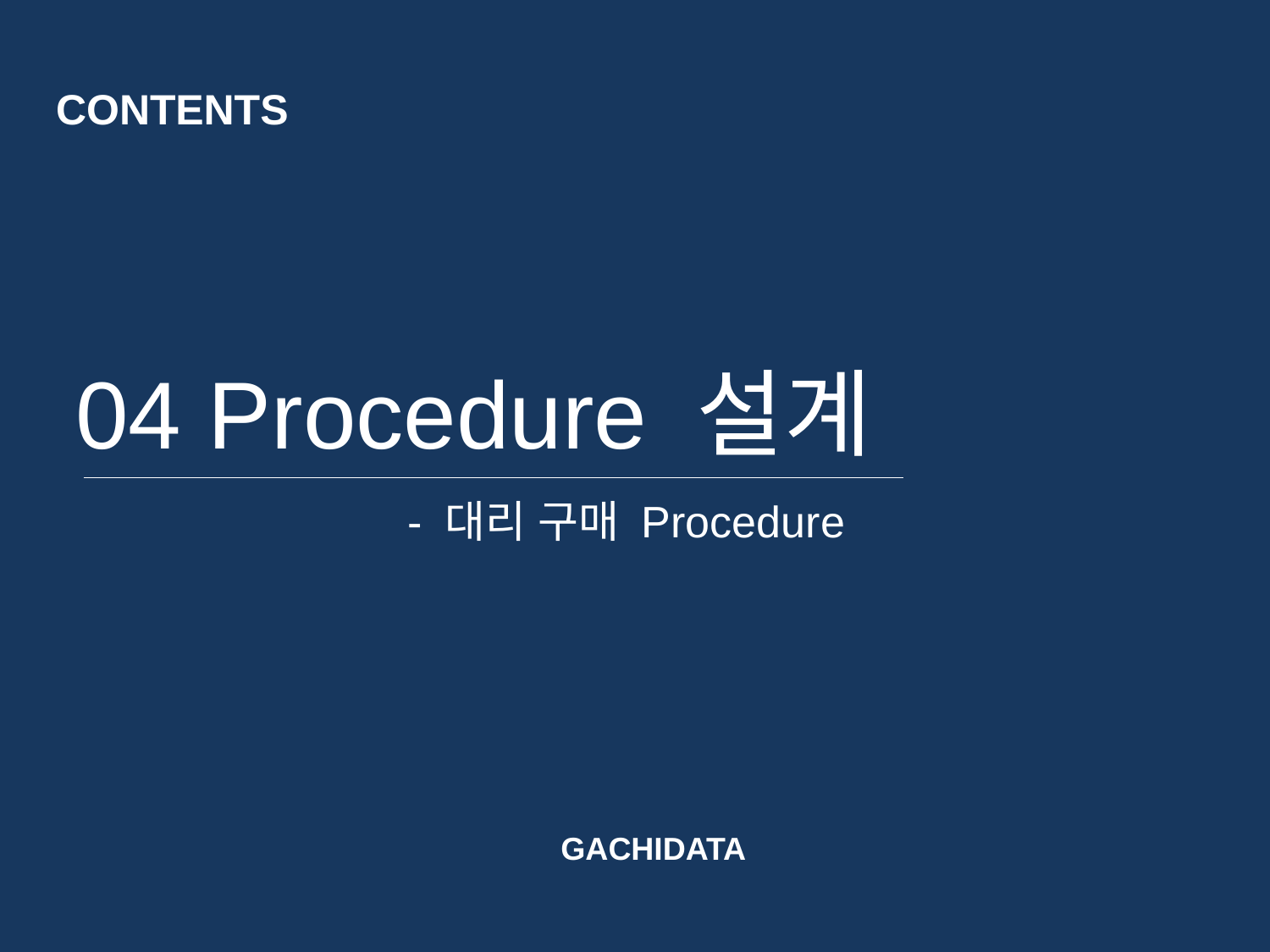

CONTENTS
04 Procedure 설계
- 대리 구매 Procedure
GACHIDATA